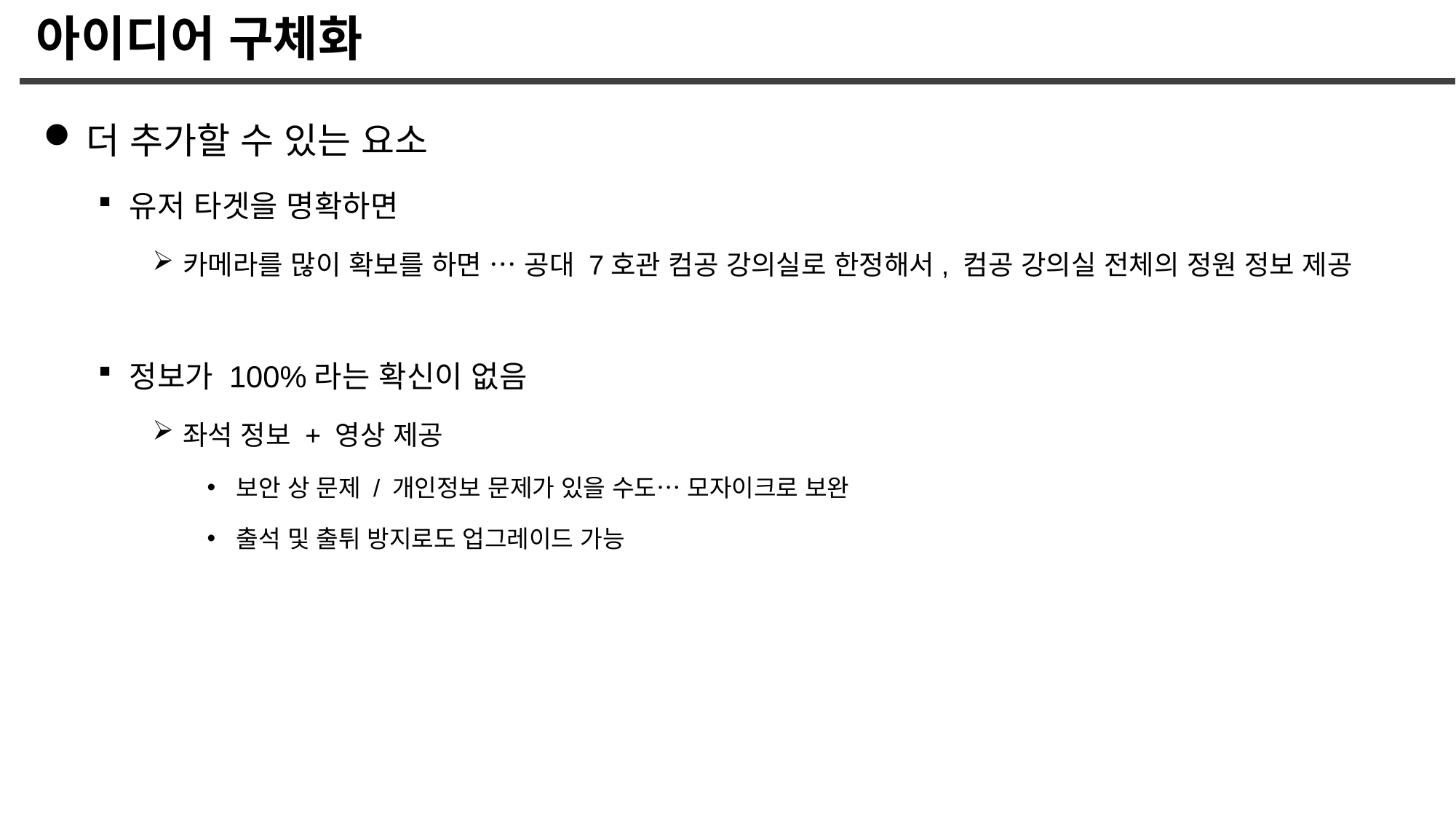

# 아이디어 구체화
더 추가할 수 있는 요소
유저 타겟을 명확하면
카메라를 많이 확보를 하면 … 공대 7호관 컴공 강의실로 한정해서, 컴공 강의실 전체의 정원 정보 제공

정보가 100%라는 확신이 없음
좌석 정보 + 영상 제공
보안 상 문제 / 개인정보 문제가 있을 수도… 모자이크로 보완
출석 및 출튀 방지로도 업그레이드 가능